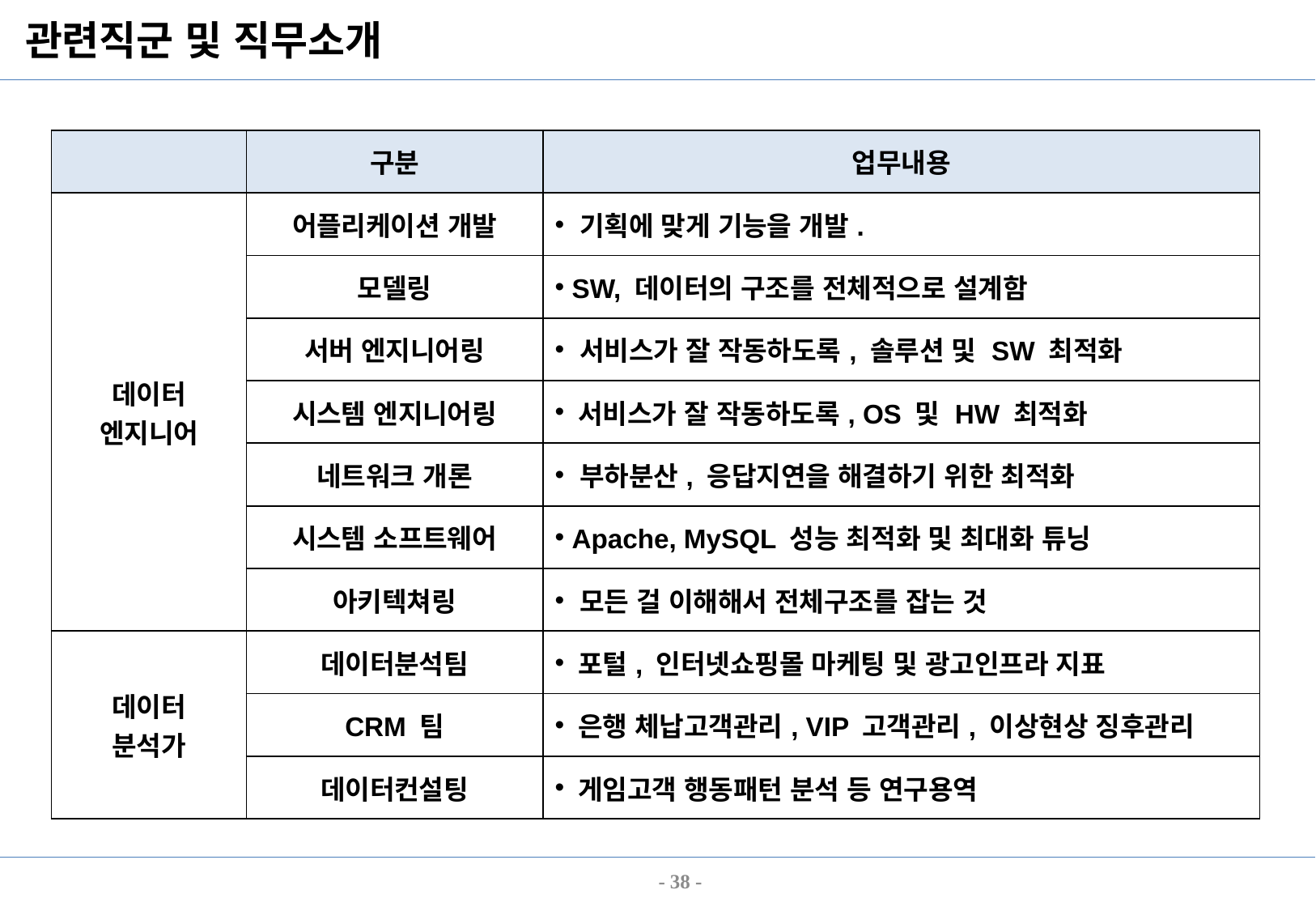

# 관련직군 및 직무소개
|  | 구분 | 업무내용 |
| --- | --- | --- |
| 데이터 엔지니어 | 어플리케이션 개발 | 기획에 맞게 기능을 개발. |
|  | 모델링 | SW, 데이터의 구조를 전체적으로 설계함 |
|  | 서버 엔지니어링 | 서비스가 잘 작동하도록, 솔루션 및 SW 최적화 |
|  | 시스템 엔지니어링 | 서비스가 잘 작동하도록, OS 및 HW 최적화 |
|  | 네트워크 개론 | 부하분산, 응답지연을 해결하기 위한 최적화 |
|  | 시스템 소프트웨어 | Apache, MySQL 성능 최적화 및 최대화 튜닝 |
|  | 아키텍쳐링 | 모든 걸 이해해서 전체구조를 잡는 것 |
| 데이터 분석가 | 데이터분석팀 | 포털, 인터넷쇼핑몰 마케팅 및 광고인프라 지표 |
|  | CRM 팀 | 은행 체납고객관리, VIP 고객관리, 이상현상 징후관리 |
|  | 데이터컨설팅 | 게임고객 행동패턴 분석 등 연구용역 |
- 38 -